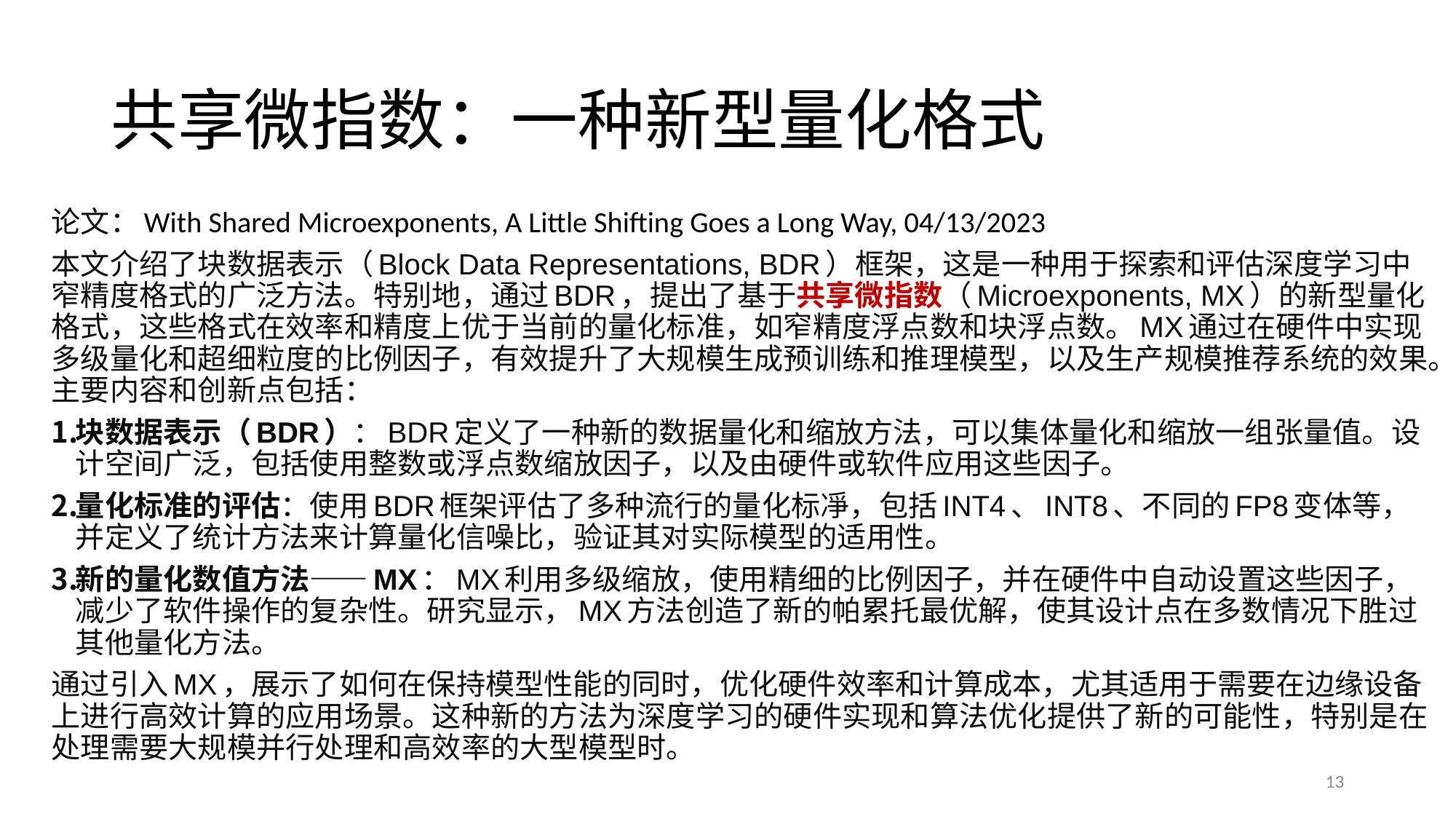

# 共享微指数：一种新型量化格式
论文：With Shared Microexponents, A Little Shifting Goes a Long Way, 04/13/2023
本文介绍了块数据表示（Block Data Representations, BDR）框架，这是一种用于探索和评估深度学习中窄精度格式的广泛方法。特别地，通过BDR，提出了基于共享微指数（Microexponents, MX）的新型量化格式，这些格式在效率和精度上优于当前的量化标准，如窄精度浮点数和块浮点数。MX通过在硬件中实现多级量化和超细粒度的比例因子，有效提升了大规模生成预训练和推理模型，以及生产规模推荐系统的效果。主要内容和创新点包括：
块数据表示（BDR）：BDR定义了一种新的数据量化和缩放方法，可以集体量化和缩放一组张量值。设计空间广泛，包括使用整数或浮点数缩放因子，以及由硬件或软件应用这些因子。
量化标准的评估：使用BDR框架评估了多种流行的量化标凈，包括INT4、INT8、不同的FP8变体等，并定义了统计方法来计算量化信噪比，验证其对实际模型的适用性。
新的量化数值方法——MX：MX利用多级缩放，使用精细的比例因子，并在硬件中自动设置这些因子，减少了软件操作的复杂性。研究显示，MX方法创造了新的帕累托最优解，使其设计点在多数情况下胜过其他量化方法。
通过引入MX，展示了如何在保持模型性能的同时，优化硬件效率和计算成本，尤其适用于需要在边缘设备上进行高效计算的应用场景。这种新的方法为深度学习的硬件实现和算法优化提供了新的可能性，特别是在处理需要大规模并行处理和高效率的大型模型时。
13